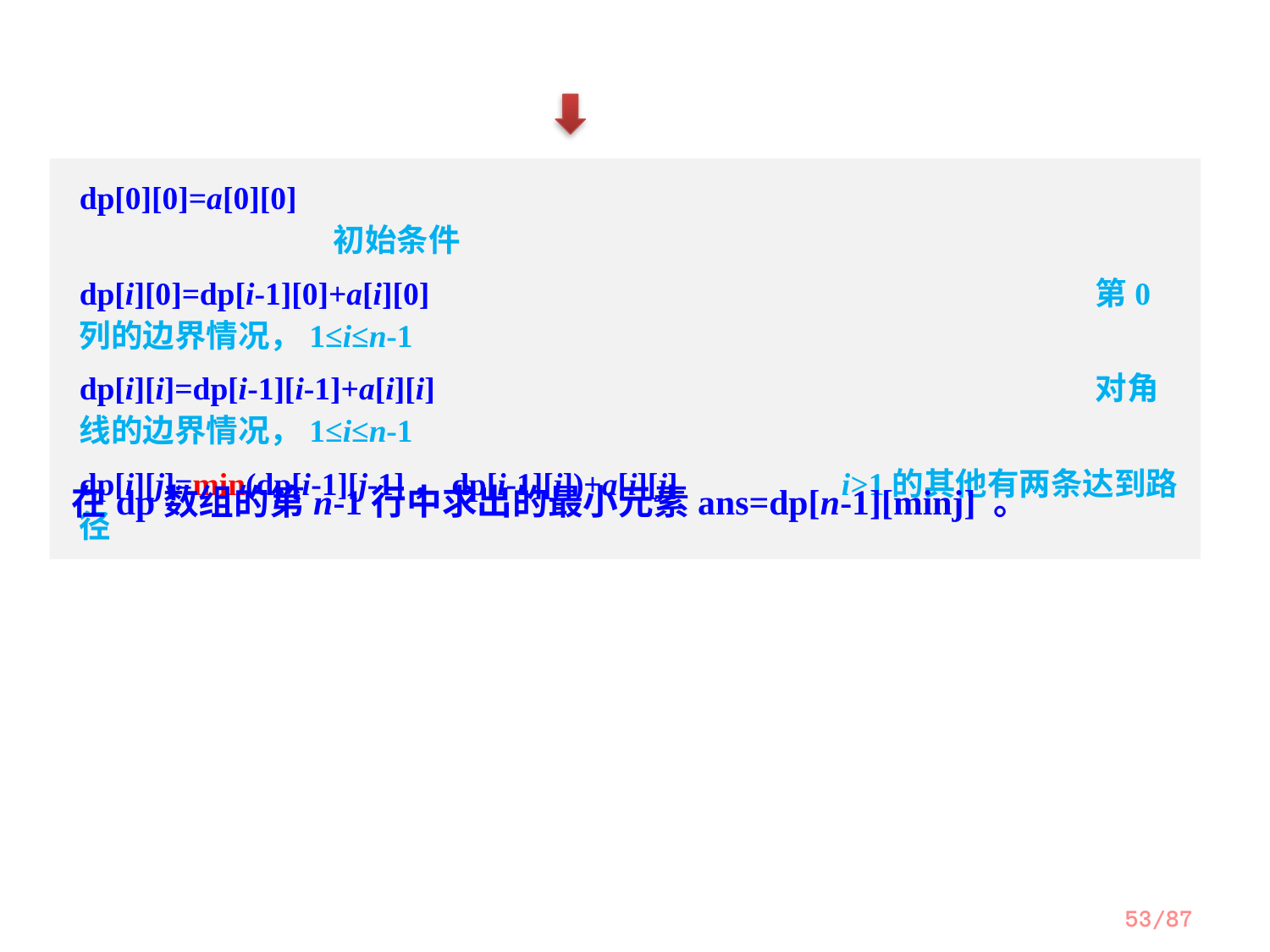

dp[0][0]=a[0][0]									初始条件
dp[i][0]=dp[i-1][0]+a[i][0]						第0列的边界情况，1≤i≤n-1
dp[i][i]=dp[i-1][i-1]+a[i][i]						对角线的边界情况，1≤i≤n-1
dp[i][j]=min(dp[i-1][j-1]，dp[i-1][j])+a[i][j]		i>1的其他有两条达到路径
在dp数组的第n-1行中求出的最小元素ans=dp[n-1][minj] 。
53/87